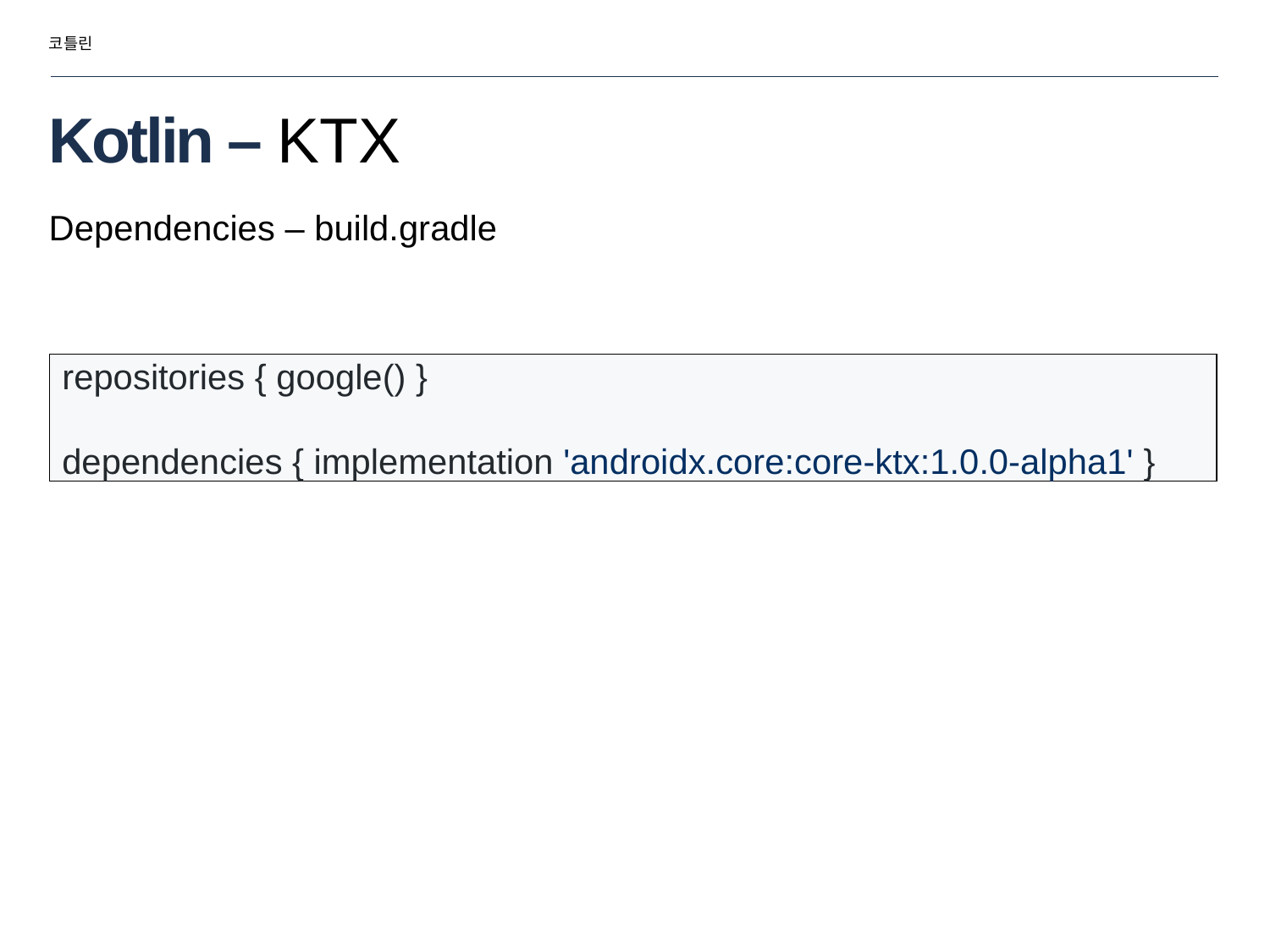

코틀린
# Kotlin – KTX
Dependencies – build.gradle

repositories { google() }

dependencies { implementation 'androidx.core:core-ktx:1.0.0-alpha1' }